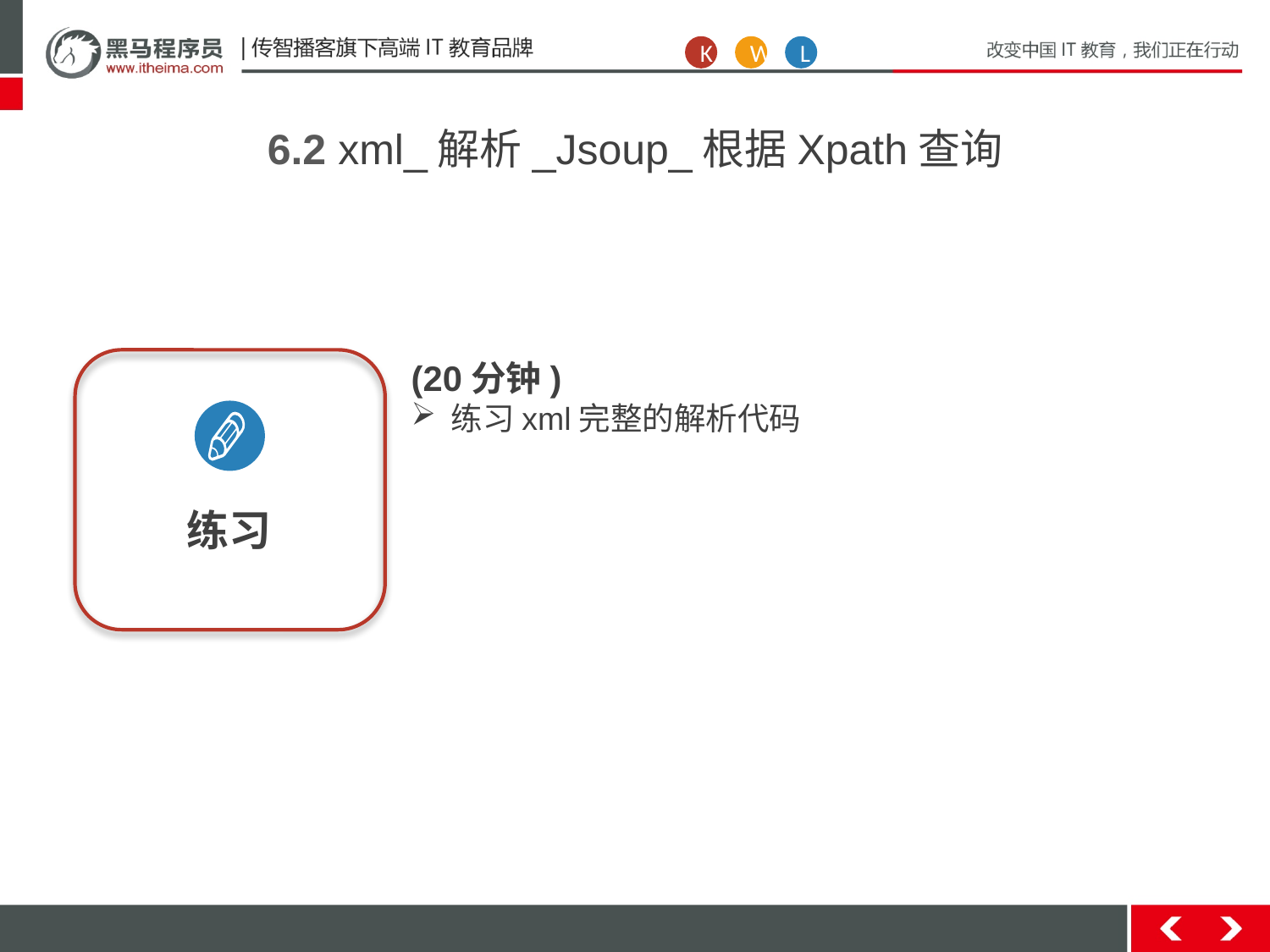

K
W
L
6.2 xml_解析_Jsoup_根据Xpath查询

练习
(20分钟)
练习xml完整的解析代码